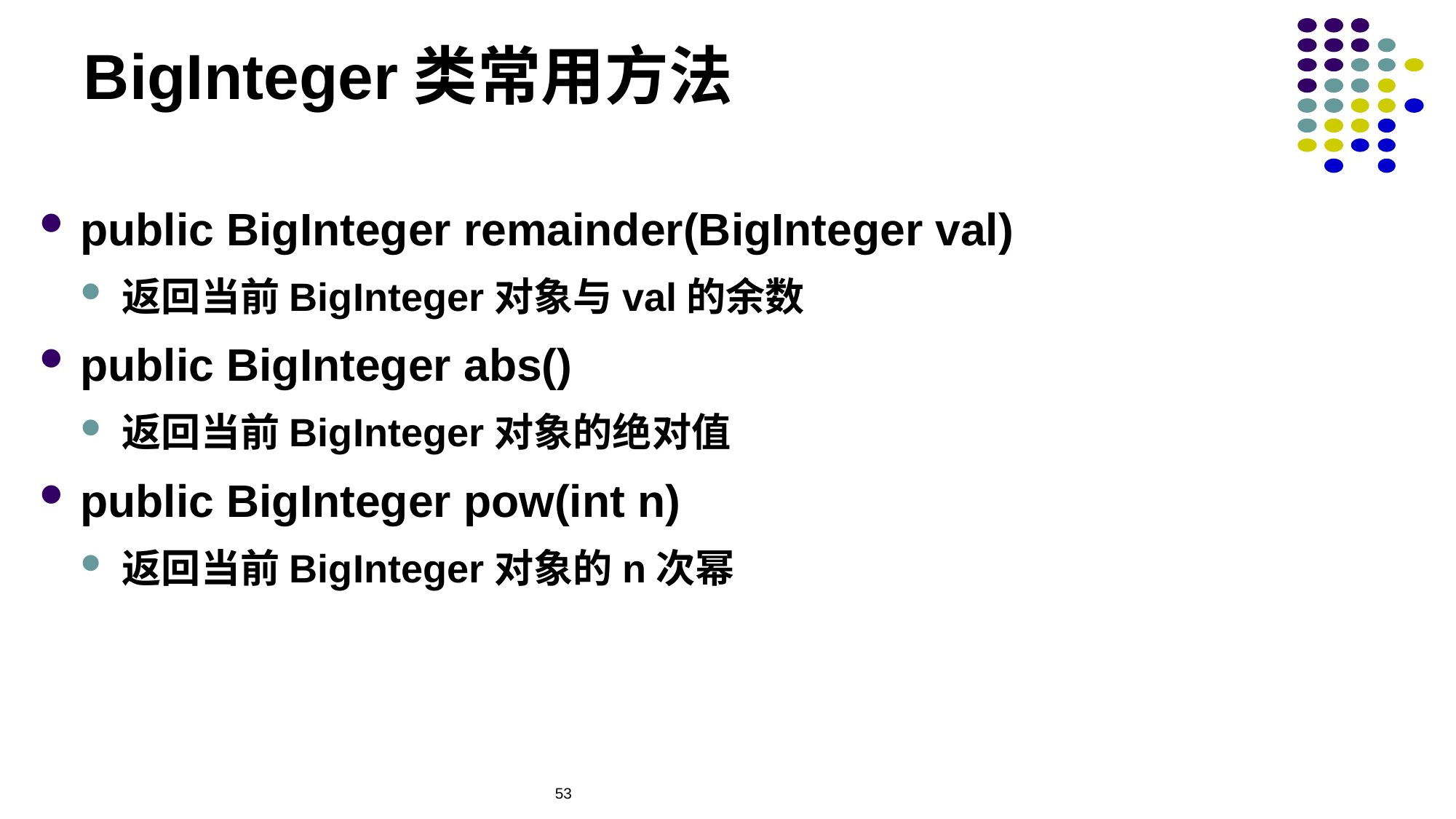

# BigInteger类常用方法
public BigInteger remainder(BigInteger val)
返回当前BigInteger对象与val的余数
public BigInteger abs()
返回当前BigInteger对象的绝对值
public BigInteger pow(int n)
返回当前BigInteger对象的n次幂
53